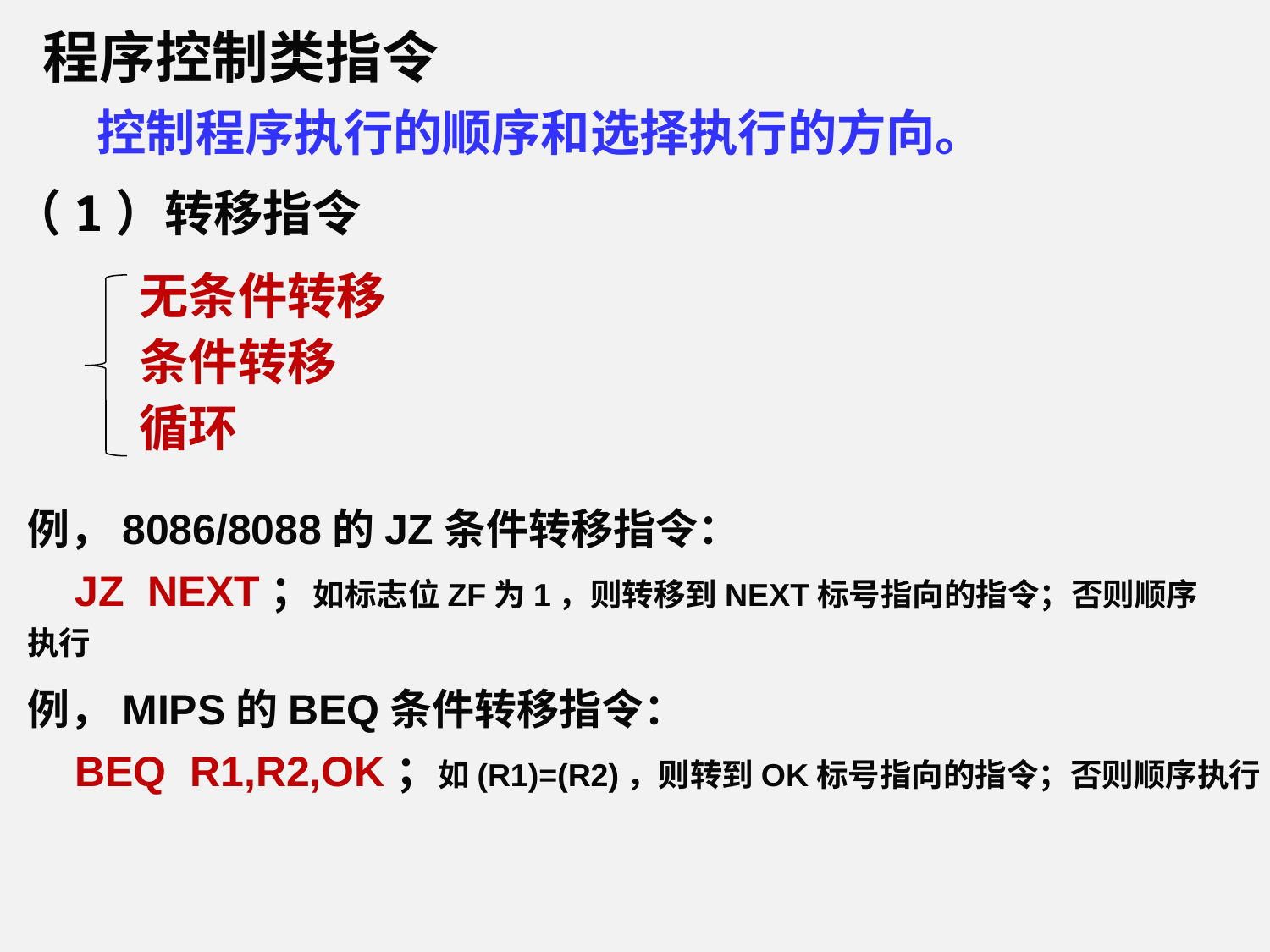

程序控制类指令
控制程序执行的顺序和选择执行的方向。
（1）转移指令

无条件转移
条件转移
循环
例，8086/8088的JZ条件转移指令：
    JZ  NEXT；如标志位ZF为1，则转移到NEXT标号指向的指令；否则顺序执行

例，MIPS的BEQ条件转移指令：
    BEQ  R1,R2,OK；如(R1)=(R2)，则转到OK标号指向的指令；否则顺序执行

101